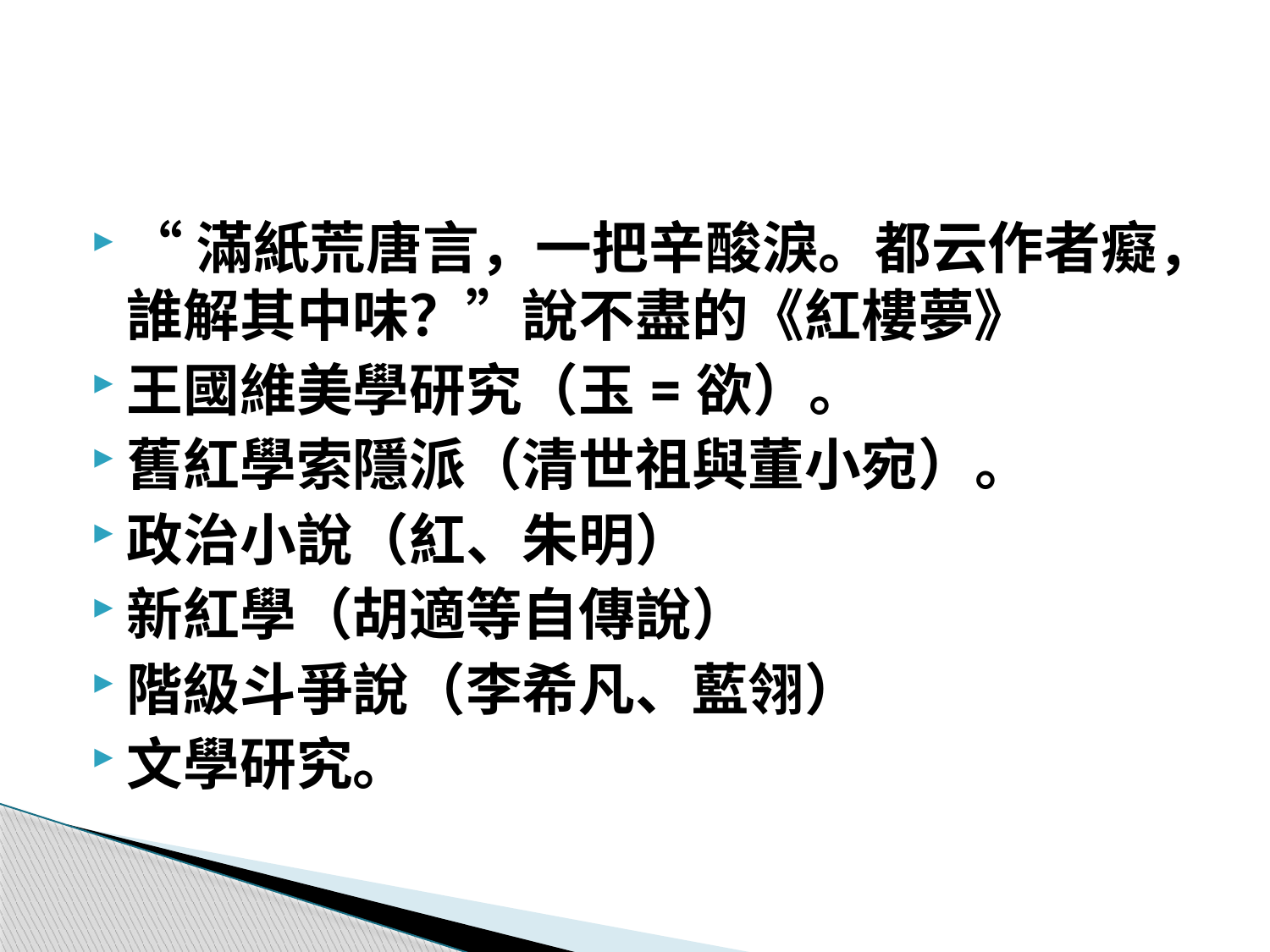

#
“滿紙荒唐言，一把辛酸淚。都云作者癡，誰解其中味？”說不盡的《紅樓夢》
王國維美學研究（玉=欲）。
舊紅學索隱派（清世祖與董小宛）。
政治小說（紅、朱明）
新紅學（胡適等自傳說）
階級斗爭說（李希凡、藍翎）
文學研究。